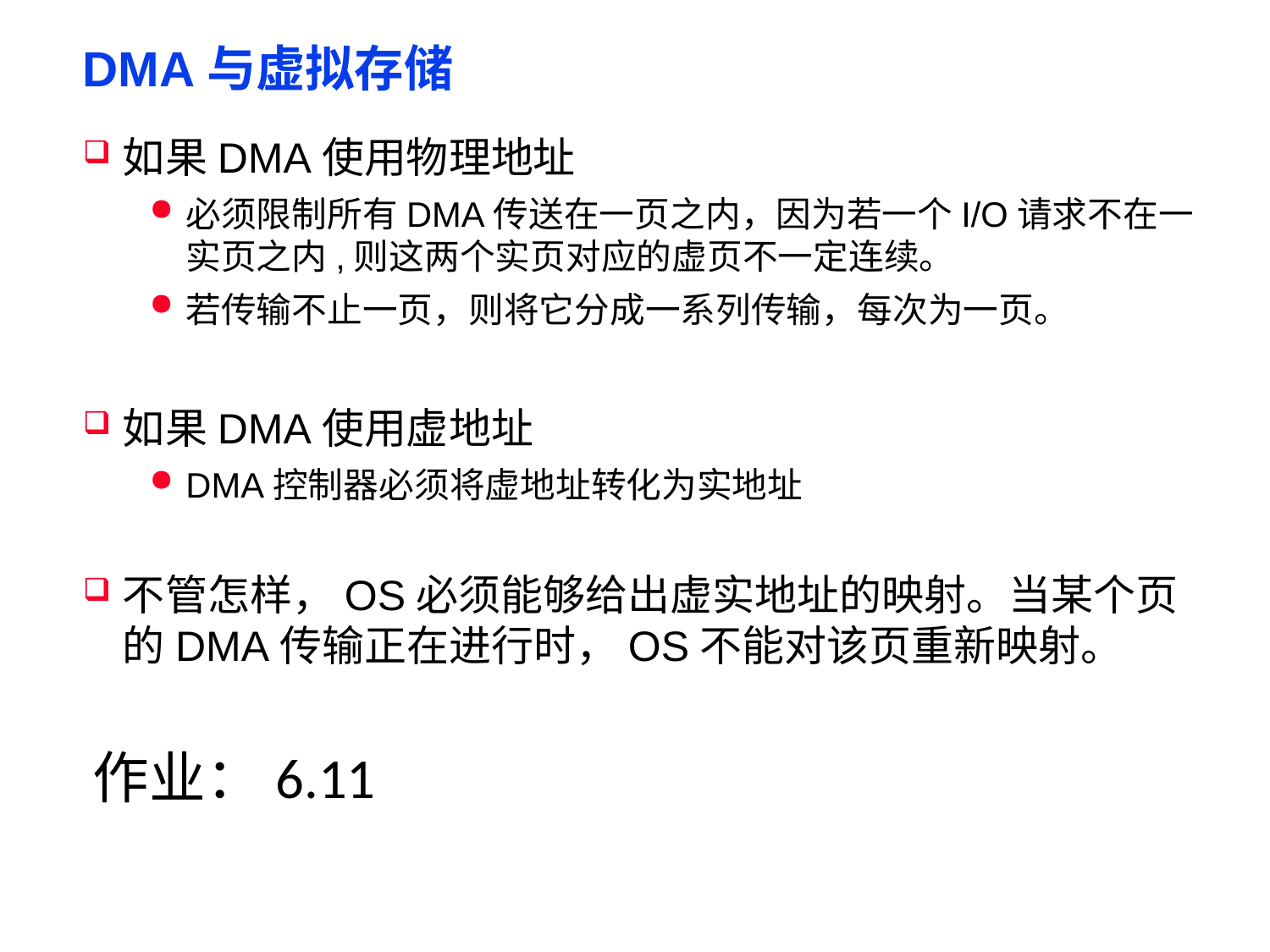

DMA与虚拟存储
如果DMA使用物理地址
必须限制所有DMA传送在一页之内，因为若一个I/O请求不在一实页之内,则这两个实页对应的虚页不一定连续。
若传输不止一页，则将它分成一系列传输，每次为一页。

如果DMA使用虚地址
DMA控制器必须将虚地址转化为实地址

不管怎样，OS必须能够给出虚实地址的映射。当某个页的DMA传输正在进行时，OS不能对该页重新映射。
作业：6.11